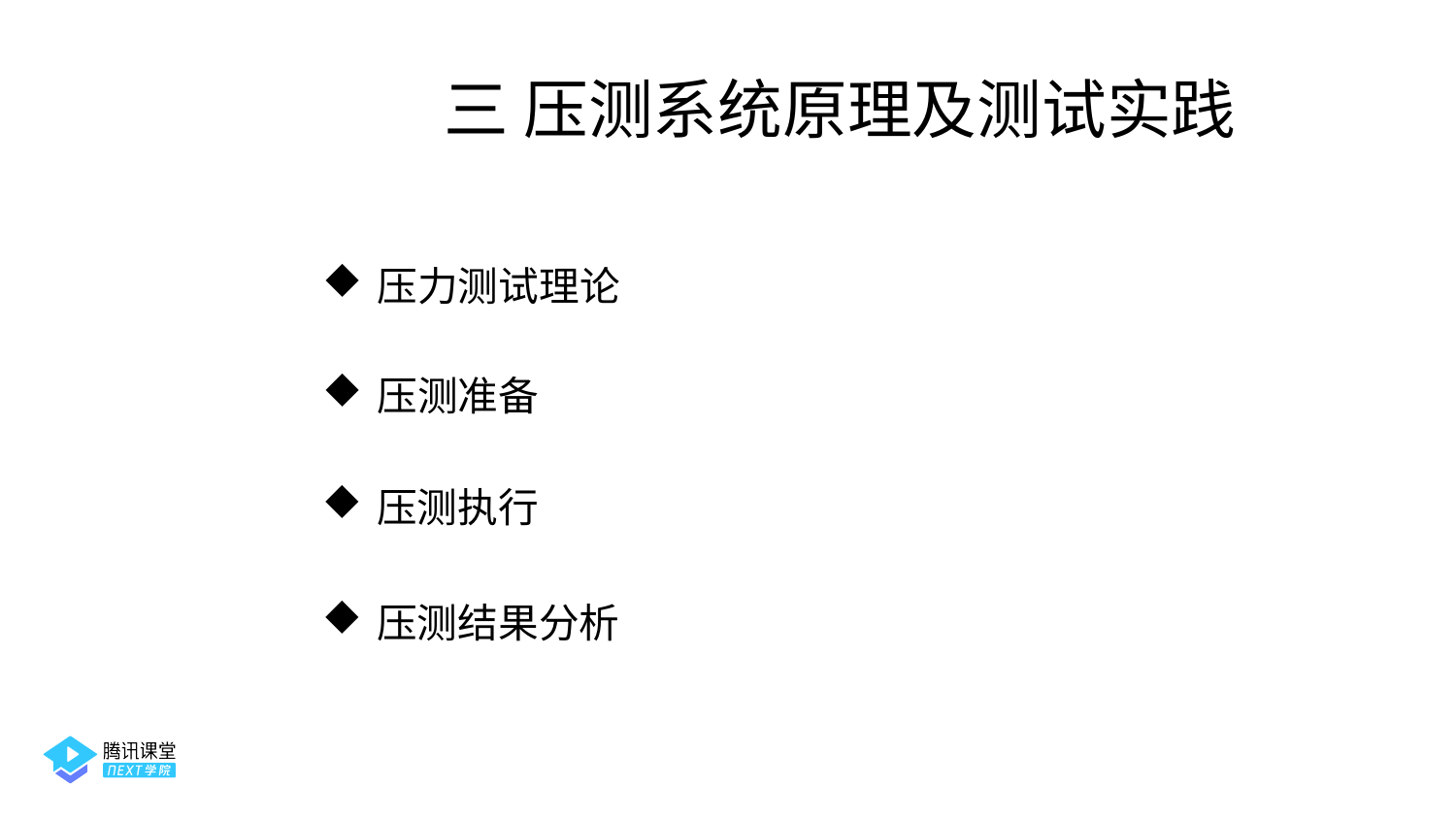

三 压测系统原理及测试实践
压力测试理论
压测准备
压测执行
压测结果分析